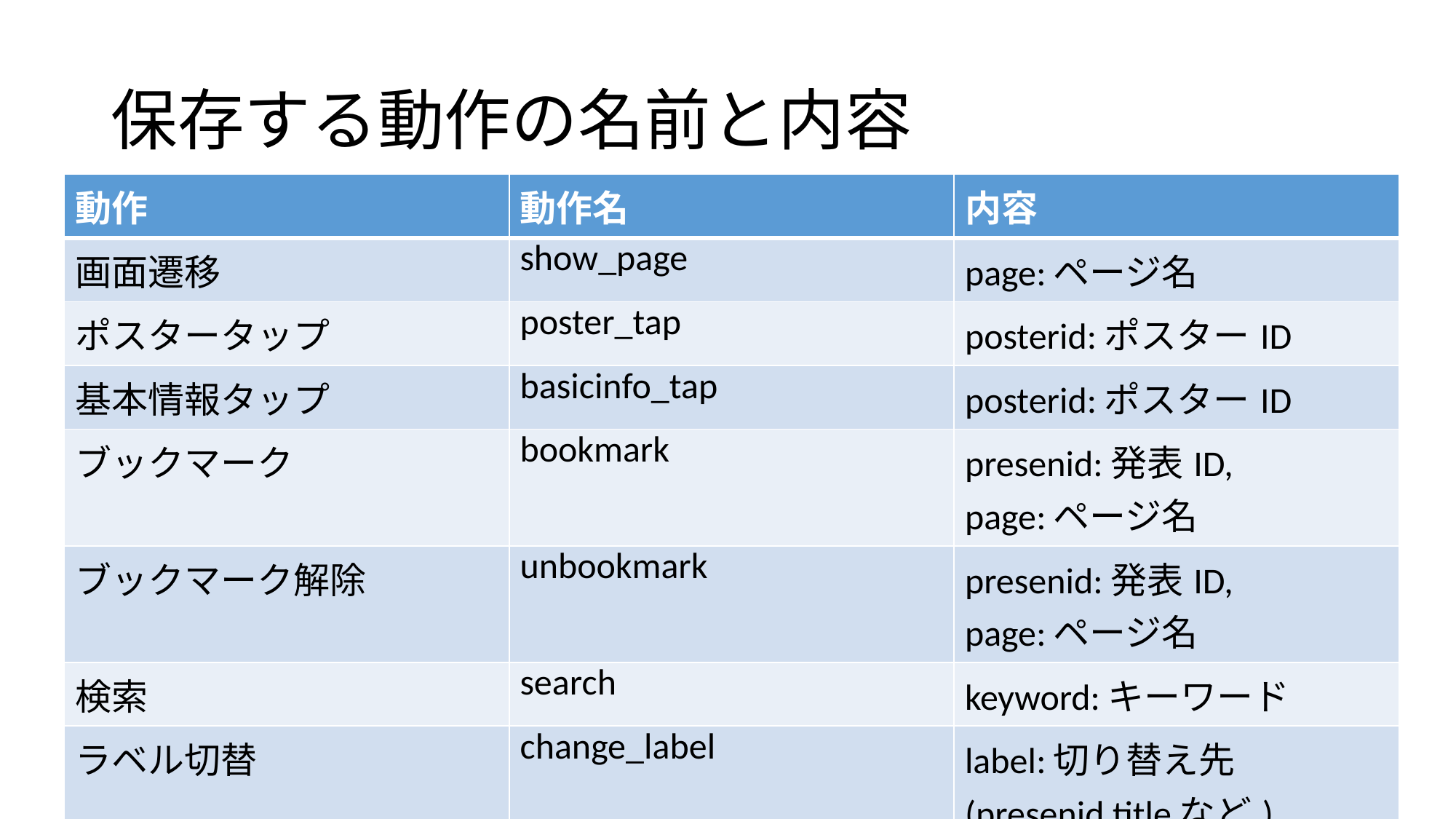

# 保存する動作の名前と内容
| 動作 | 動作名 | 内容 |
| --- | --- | --- |
| 画面遷移 | show\_page | page:ページ名 |
| ポスタータップ | poster\_tap | posterid:ポスターID |
| 基本情報タップ | basicinfo\_tap | posterid:ポスターID |
| ブックマーク | bookmark | presenid:発表ID, page:ページ名 |
| ブックマーク解除 | unbookmark | presenid:発表ID, page:ページ名 |
| 検索 | search | keyword:キーワード |
| ラベル切替 | change\_label | label:切り替え先(presenid,titleなど) |